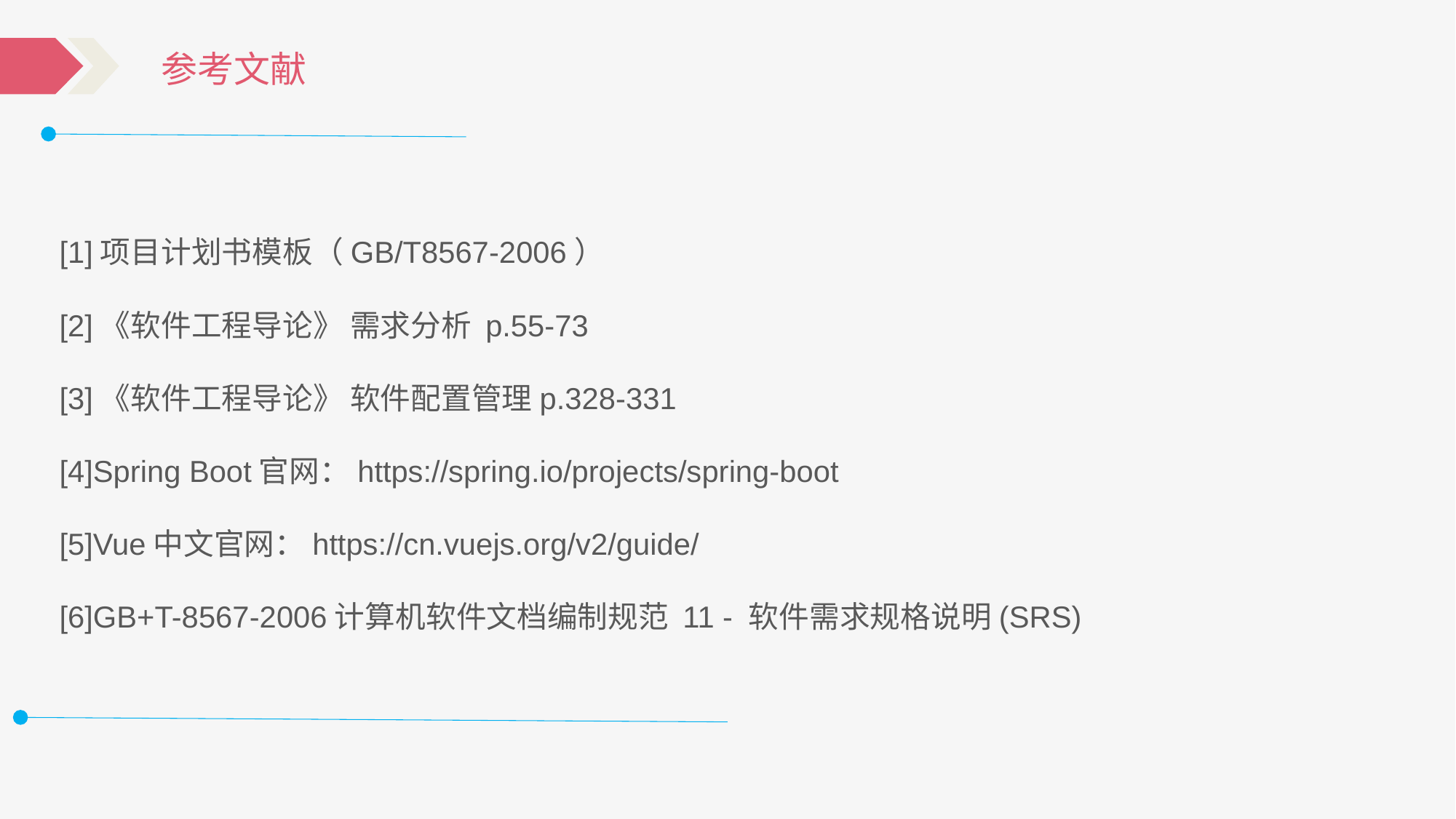

参考文献
[1]项目计划书模板（GB/T8567-2006）

[2]《软件工程导论》 需求分析 p.55-73

[3]《软件工程导论》 软件配置管理p.328-331

[4]Spring Boot官网：https://spring.io/projects/spring-boot

[5]Vue中文官网：https://cn.vuejs.org/v2/guide/

[6]GB+T-8567-2006计算机软件文档编制规范 11 - 软件需求规格说明(SRS)